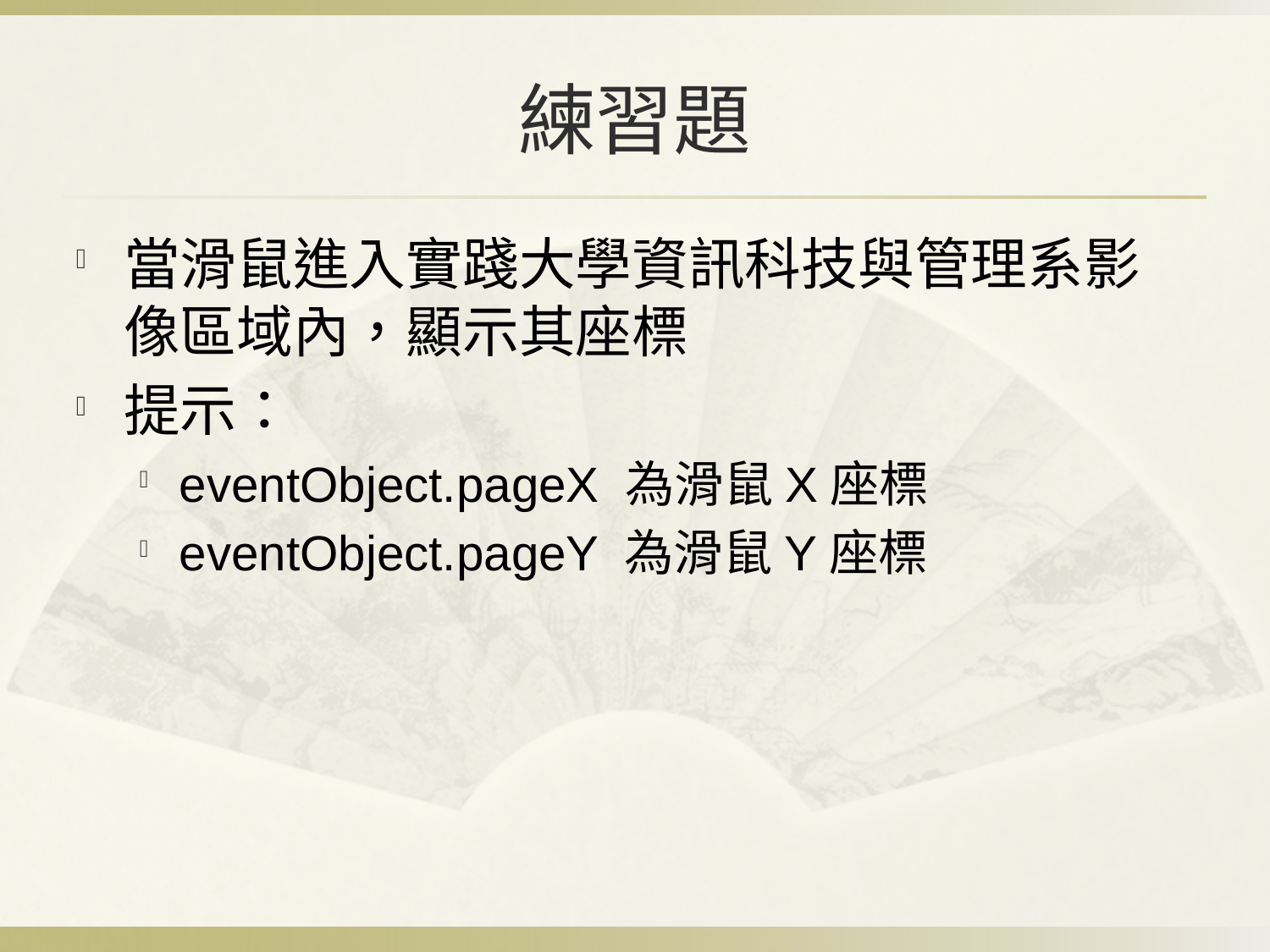

# 練習題
當滑鼠進入實踐大學資訊科技與管理系影像區域內，顯示其座標
提示：
eventObject.pageX 為滑鼠X座標
eventObject.pageY 為滑鼠Y座標